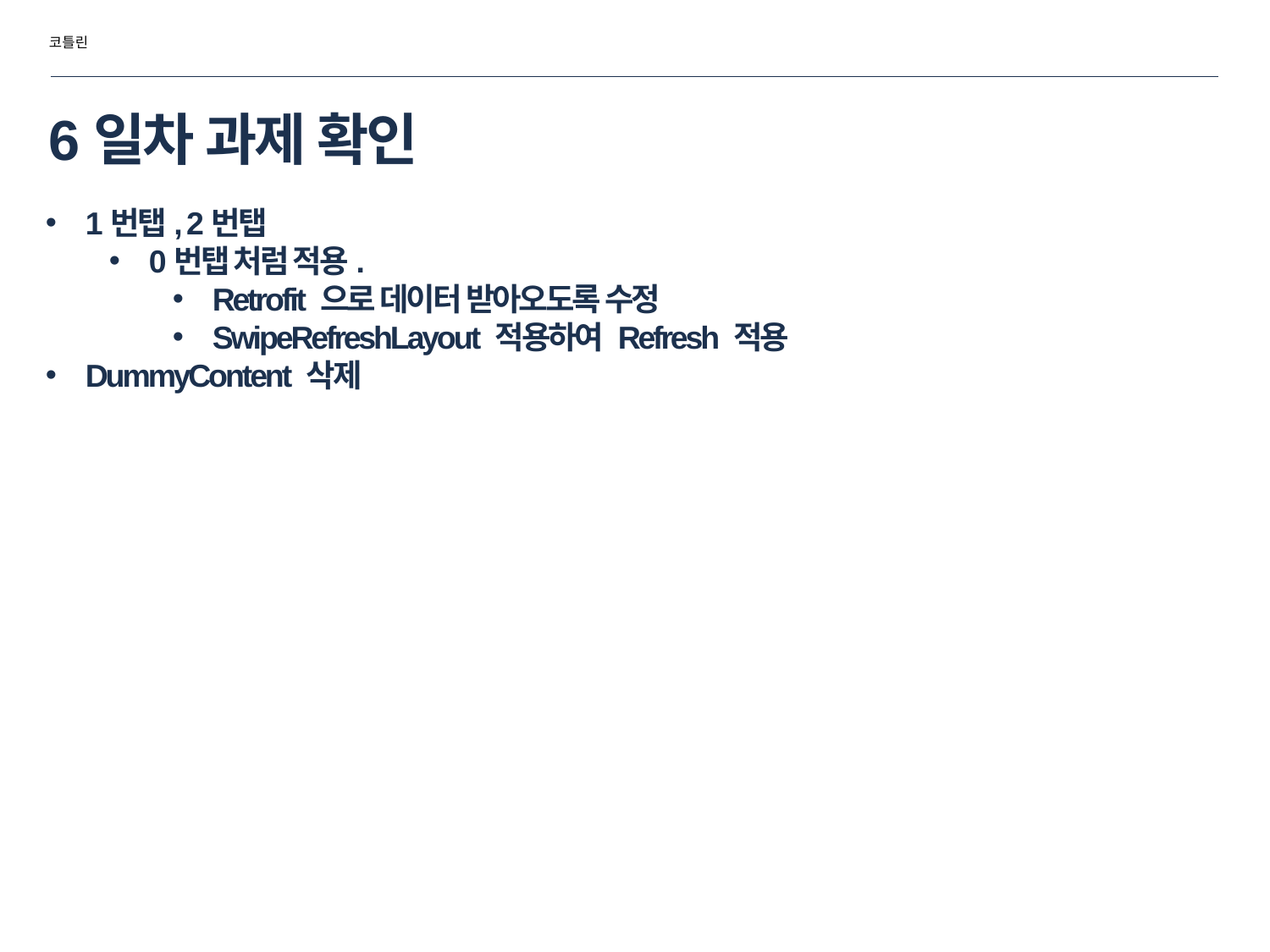

코틀린
# 6일차 과제 확인
1번탭, 2번탭
0번탭 처럼 적용.
Retrofit 으로 데이터 받아오도록 수정
SwipeRefreshLayout 적용하여 Refresh 적용
DummyContent 삭제